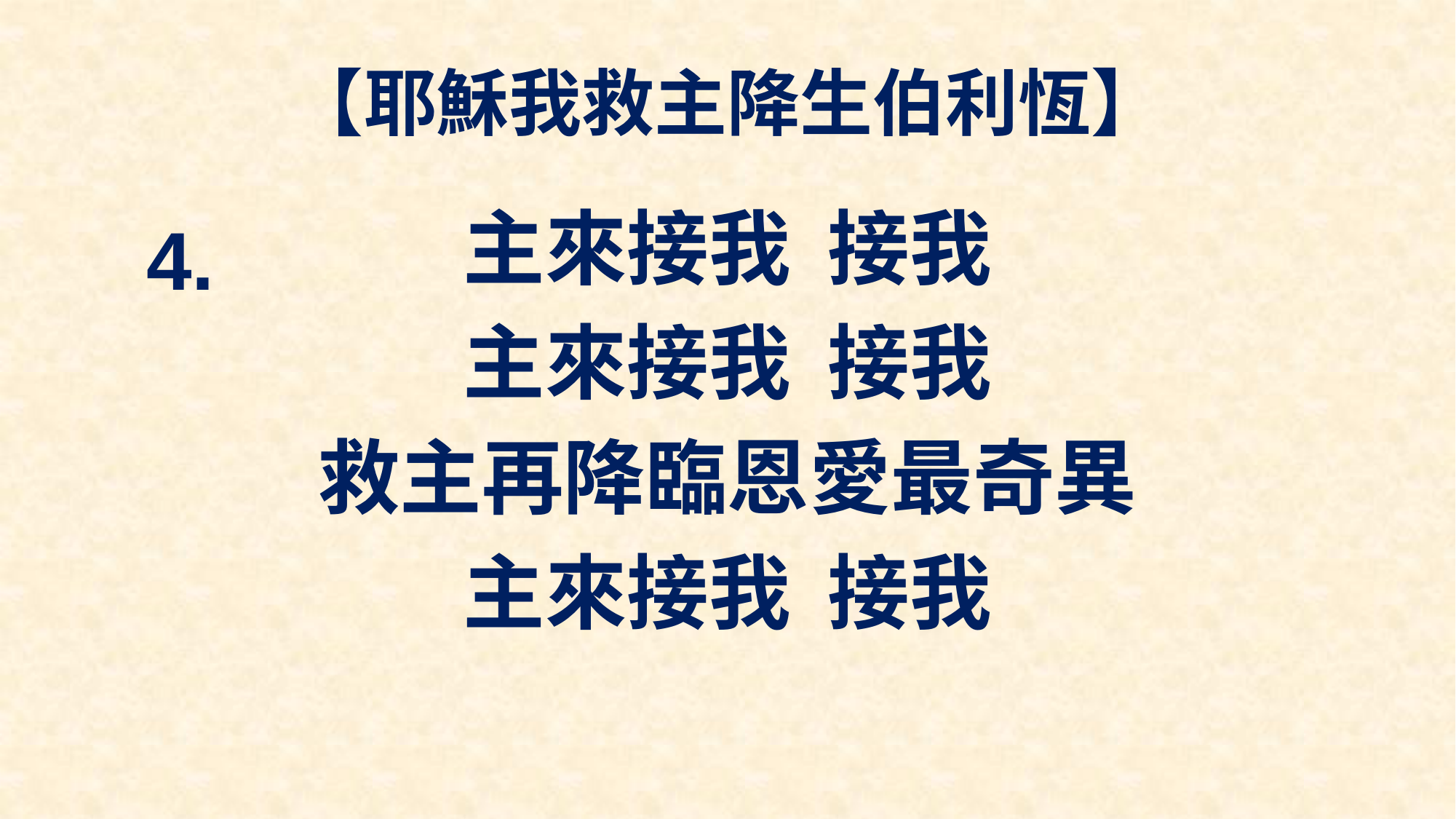

# 【耶穌我救主降生伯利恆】
主來接我  接我
主來接我  接我
救主再降臨恩愛最奇異
主來接我  接我
4.